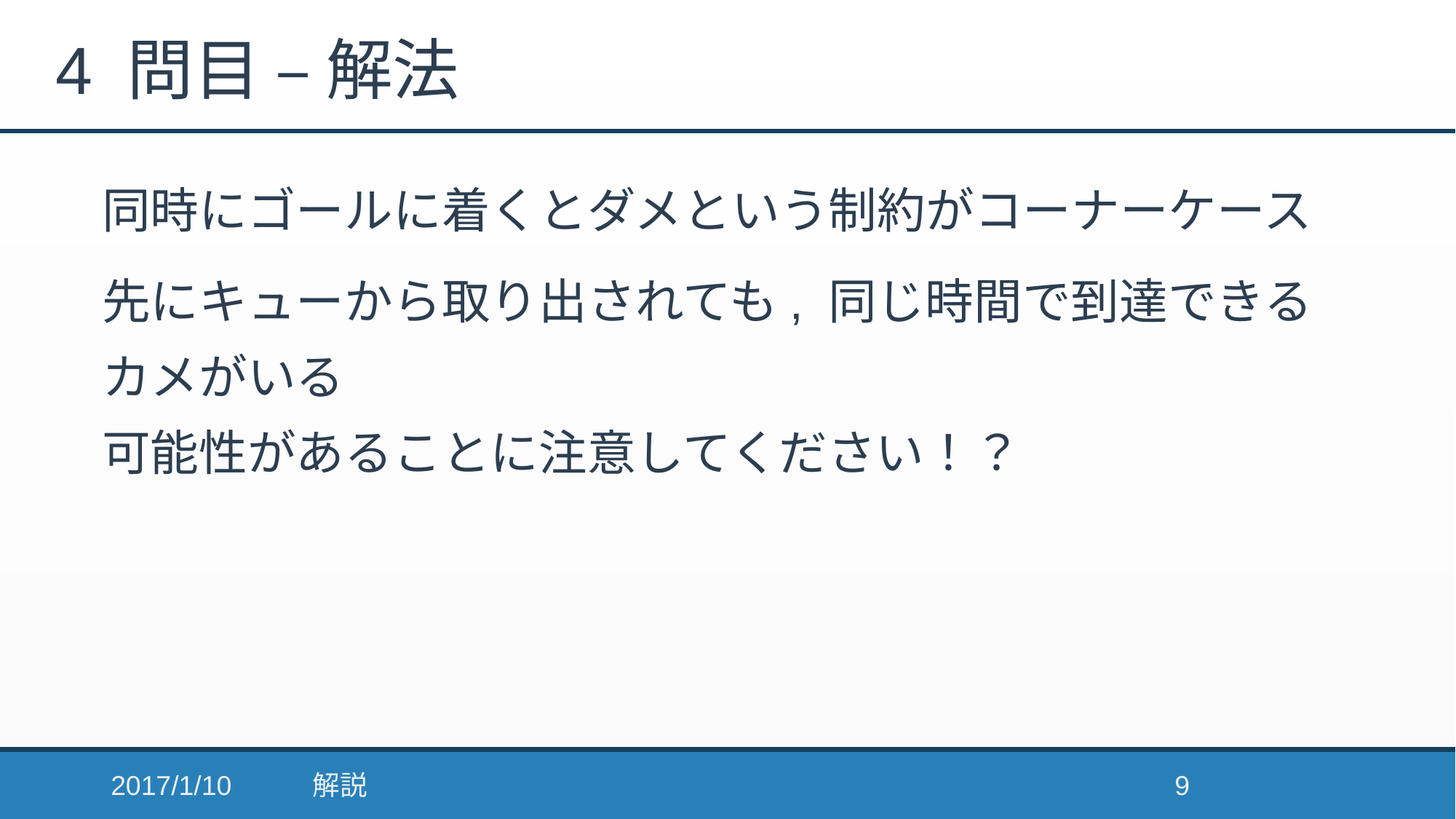

# 4 問目 – 解法
同時にゴールに着くとダメという制約がコーナーケース
先にキューから取り出されても, 同じ時間で到達できるカメがいる
可能性があることに注意してください！？

2017/1/10
解説
9